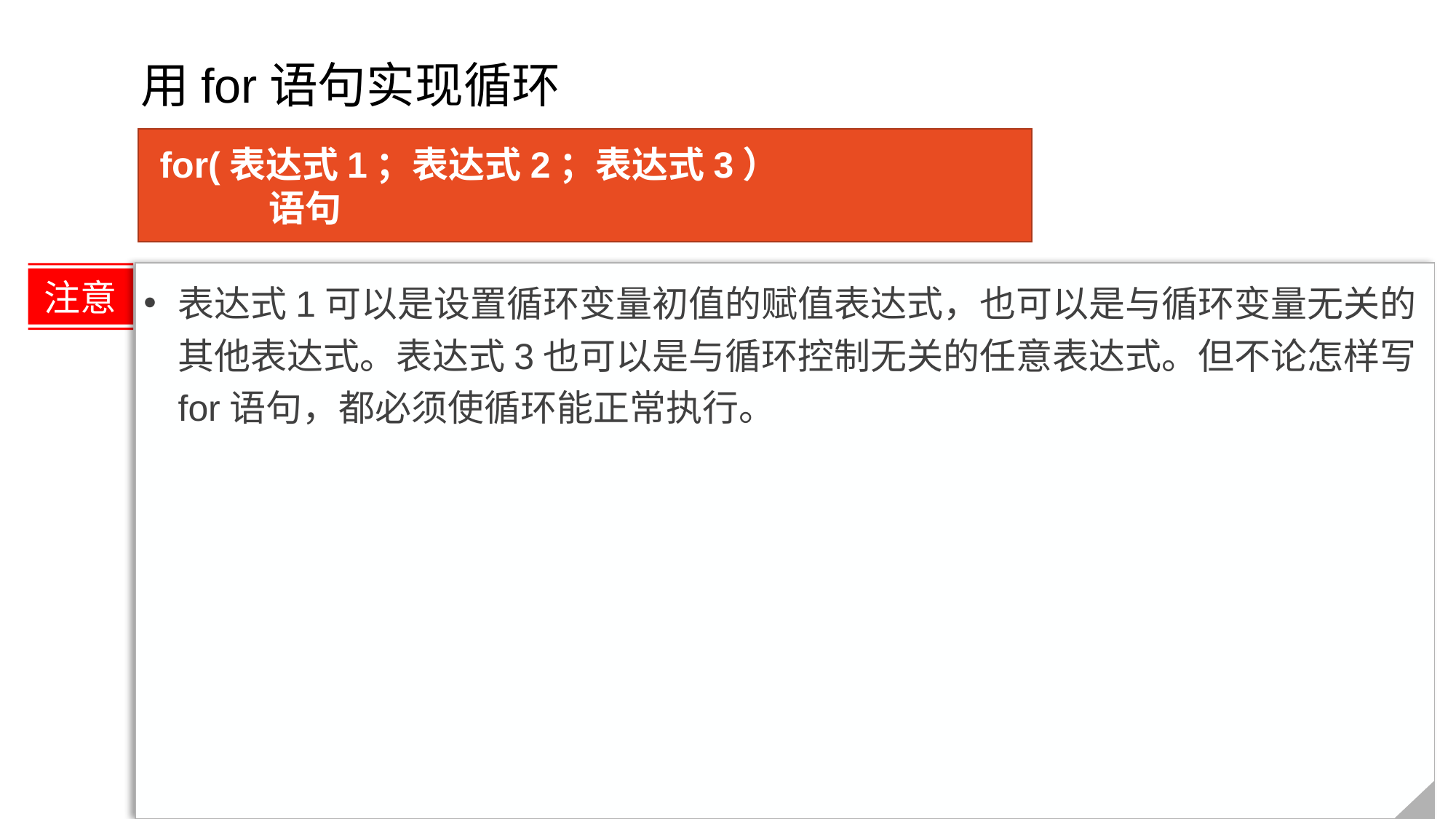

# 用for语句实现循环
for(表达式1；表达式2；表达式3）
	语句
表达式1可以是设置循环变量初值的赋值表达式，也可以是与循环变量无关的其他表达式。表达式3也可以是与循环控制无关的任意表达式。但不论怎样写for语句，都必须使循环能正常执行。
注意